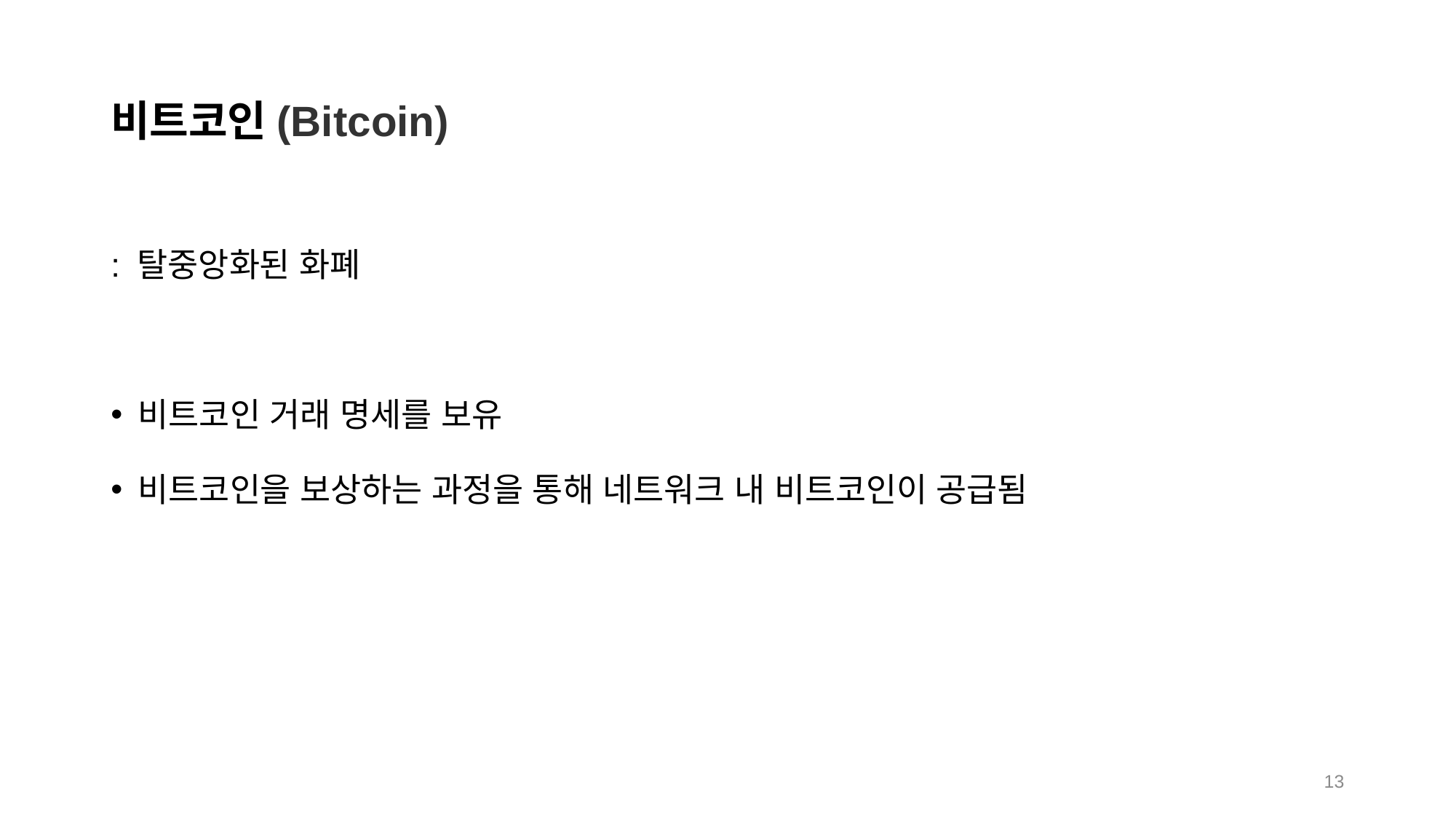

# 비트코인(Bitcoin)
: 탈중앙화된 화폐

비트코인 거래 명세를 보유
비트코인을 보상하는 과정을 통해 네트워크 내 비트코인이 공급됨

13